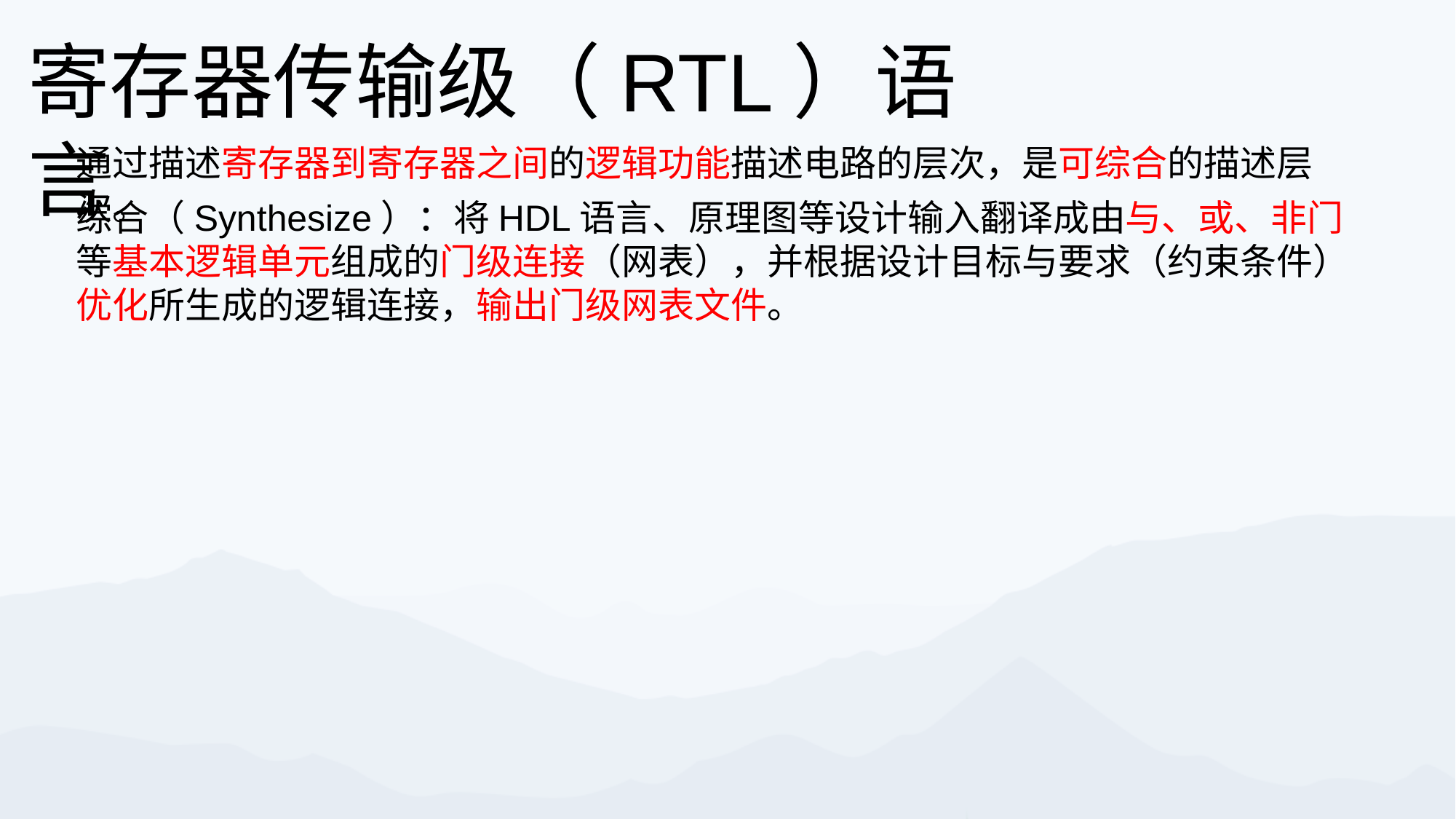

寄存器传输级（RTL）语言
通过描述寄存器到寄存器之间的逻辑功能描述电路的层次，是可综合的描述层次。
综合（Synthesize）：将HDL语言、原理图等设计输入翻译成由与、或、非门等基本逻辑单元组成的门级连接（网表），并根据设计目标与要求（约束条件）优化所生成的逻辑连接，输出门级网表文件。